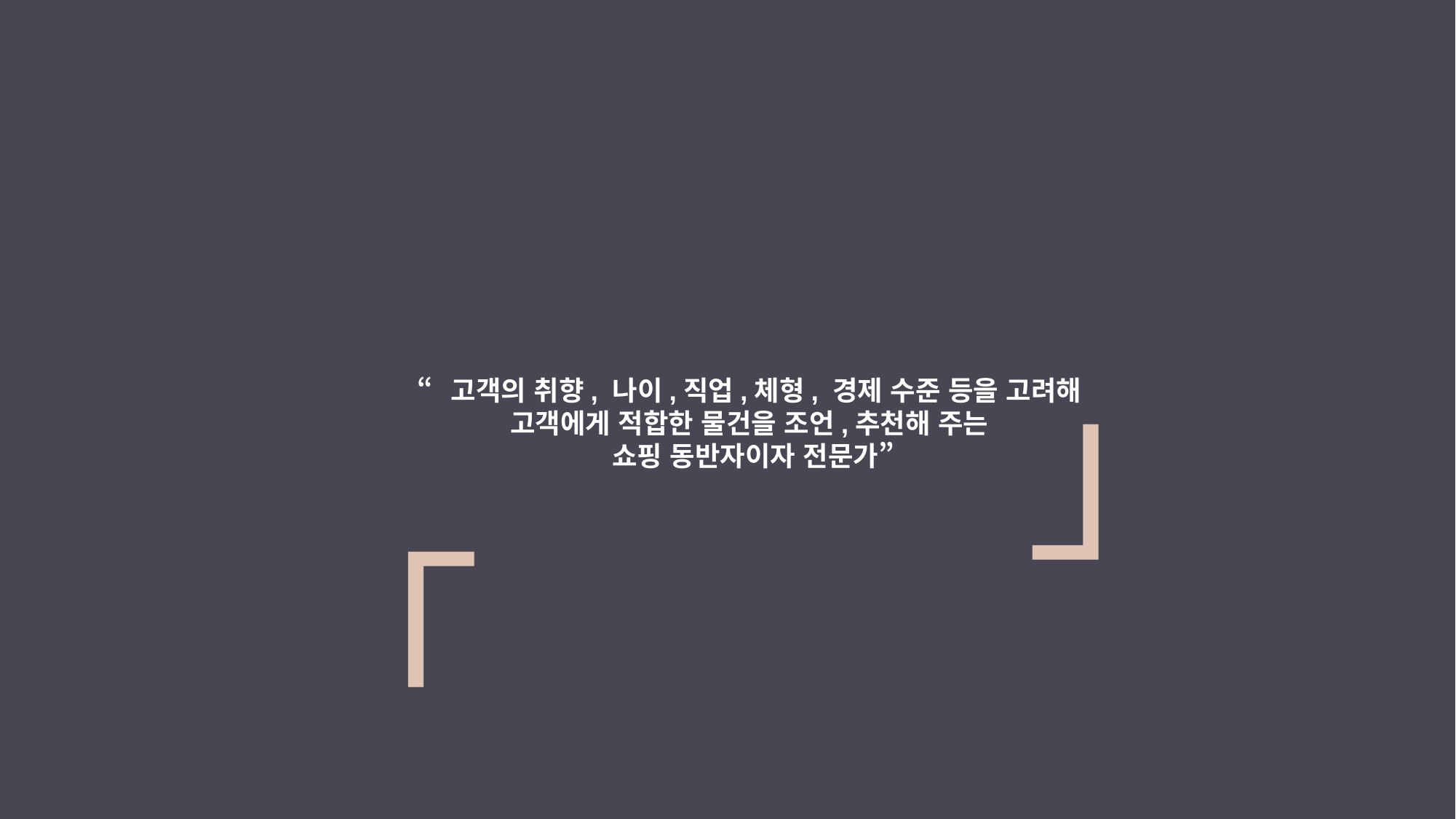

「
」
“고객의 취향, 나이,직업,체형, 경제 수준 등을 고려해
고객에게 적합한 물건을 조언,추천해 주는
쇼핑 동반자이자 전문가”